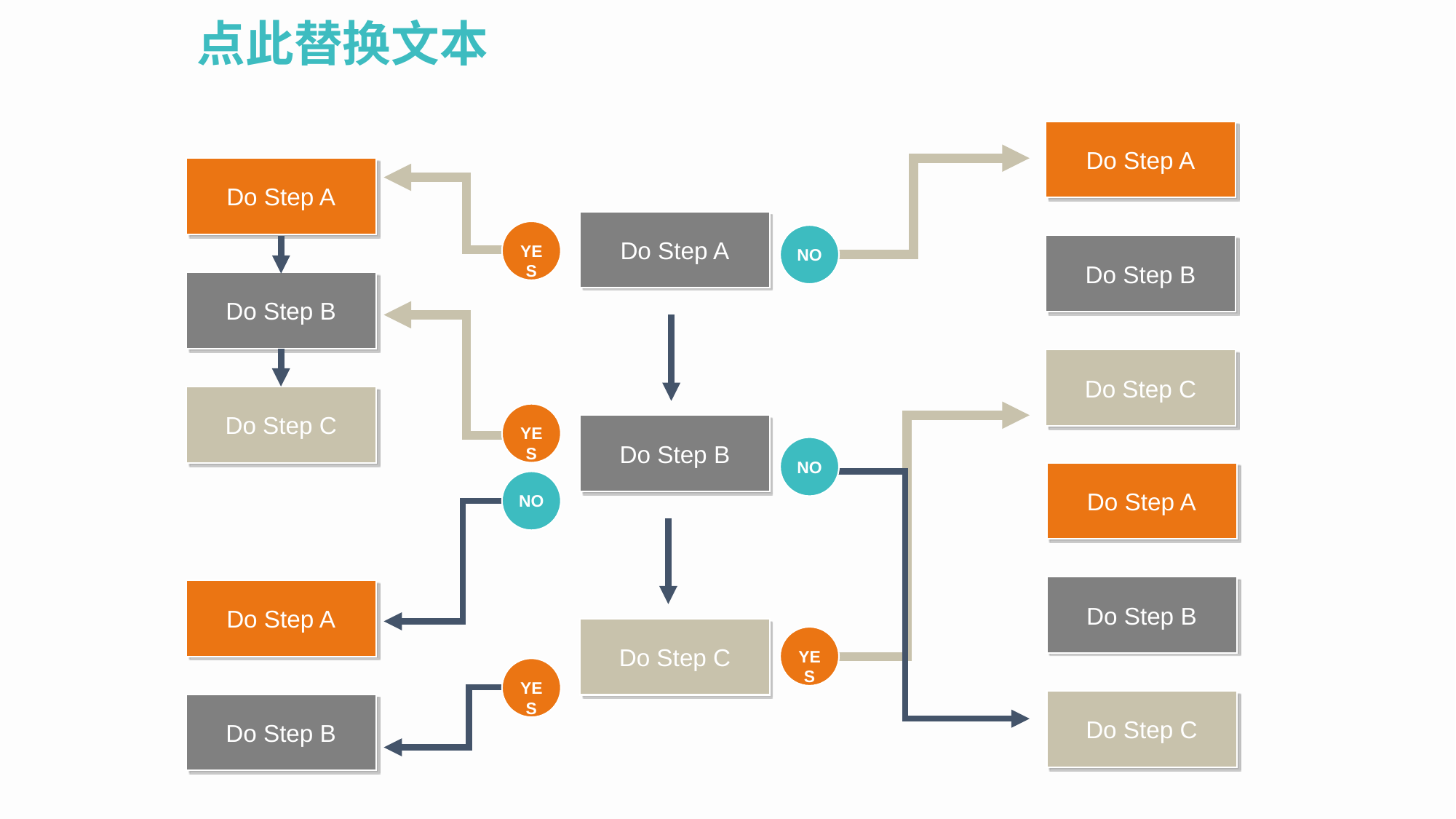

点此替换文本
Do Step A
Do Step B
Do Step C
Do Step A
Do Step B
Do Step C
Do Step A

YES

NO

YES
Do Step B

NO
Do Step A
Do Step B
Do Step C

NO
Do Step A
Do Step B
Do Step C

YES

YES